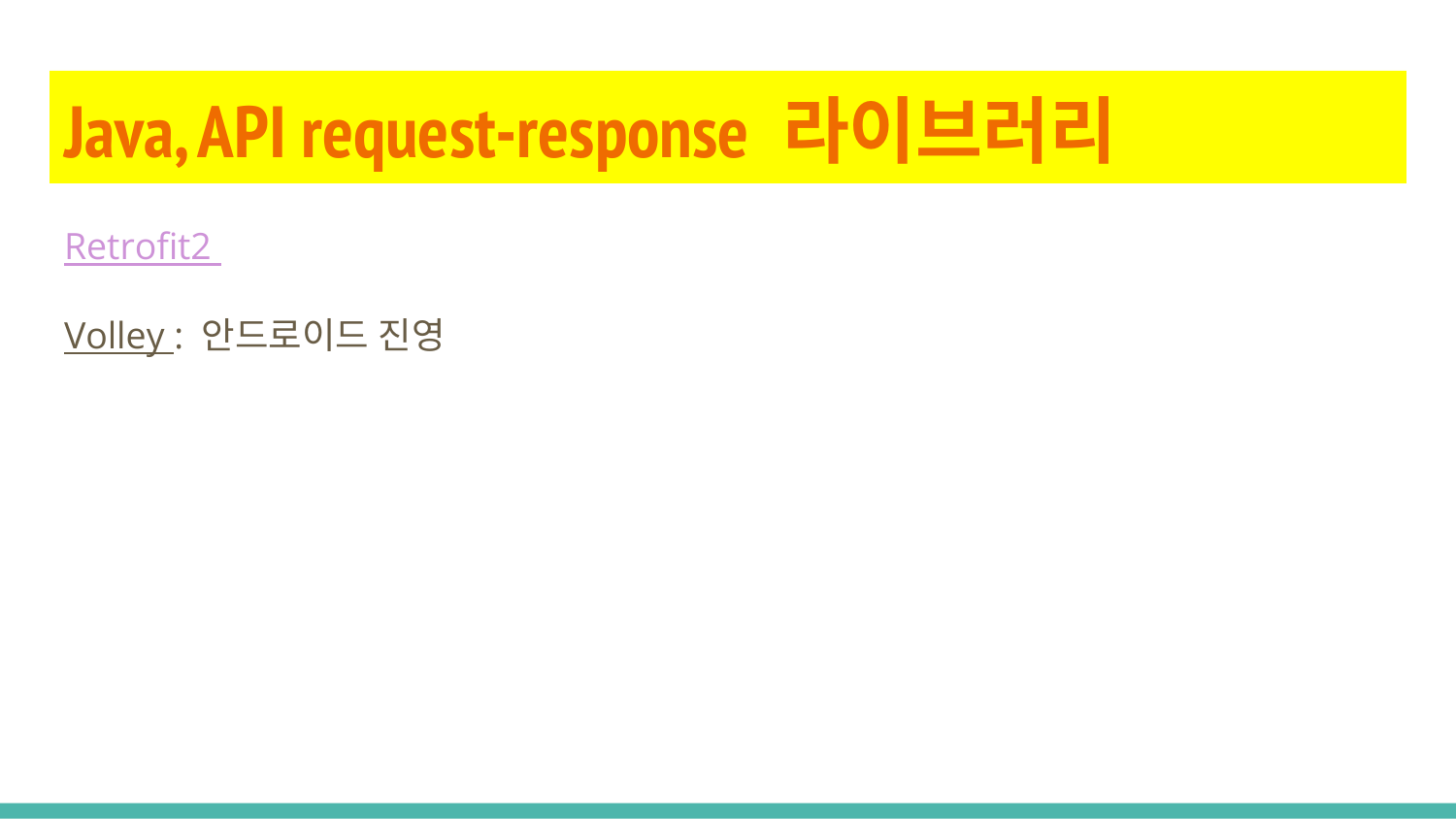

# Java, API request-response 라이브러리
Retrofit2
Volley : 안드로이드 진영